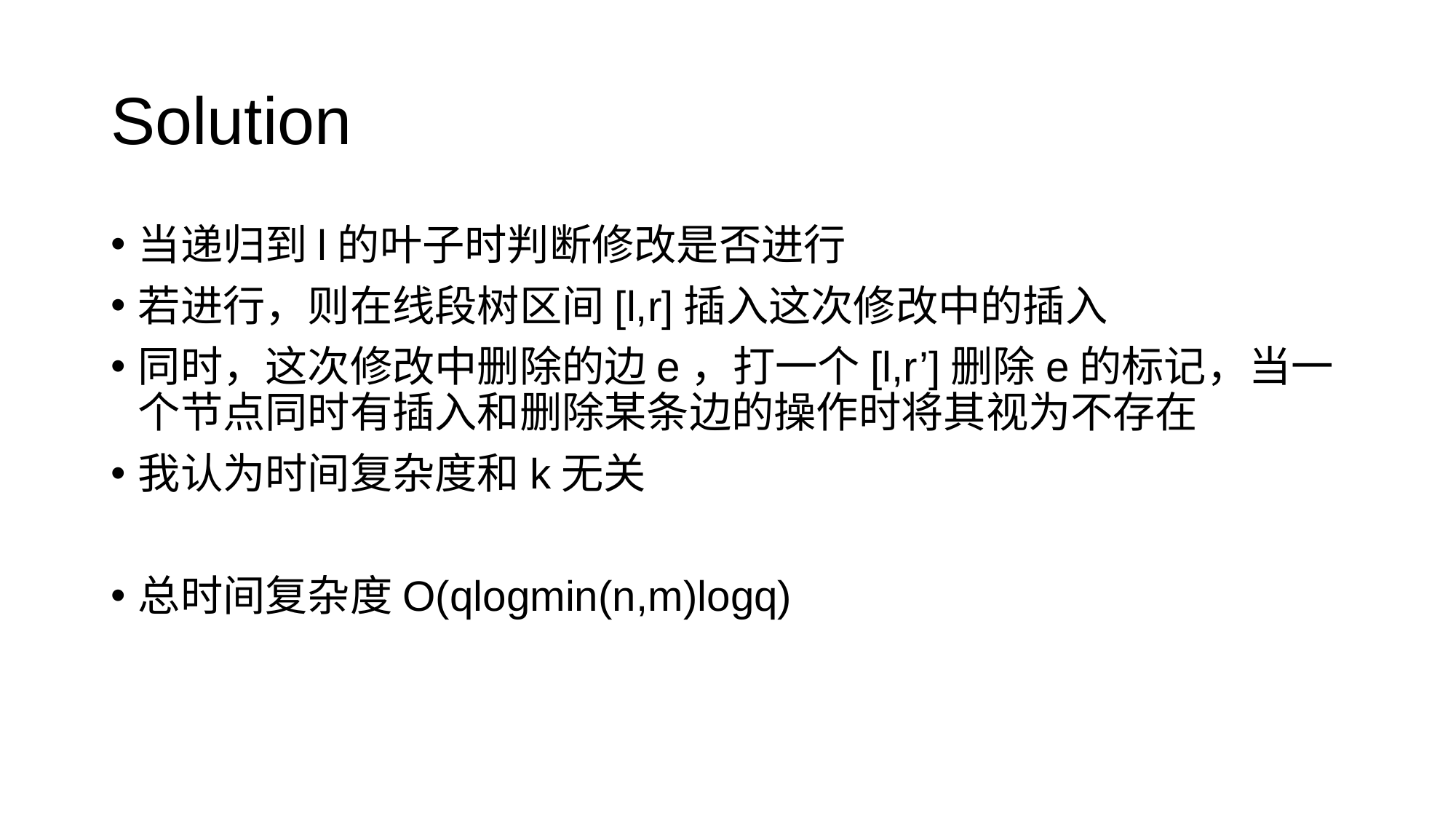

# Solution
当递归到l的叶子时判断修改是否进行
若进行，则在线段树区间[l,r]插入这次修改中的插入
同时，这次修改中删除的边e，打一个[l,r’]删除e的标记，当一个节点同时有插入和删除某条边的操作时将其视为不存在
我认为时间复杂度和k无关

总时间复杂度O(qlogmin(n,m)logq)